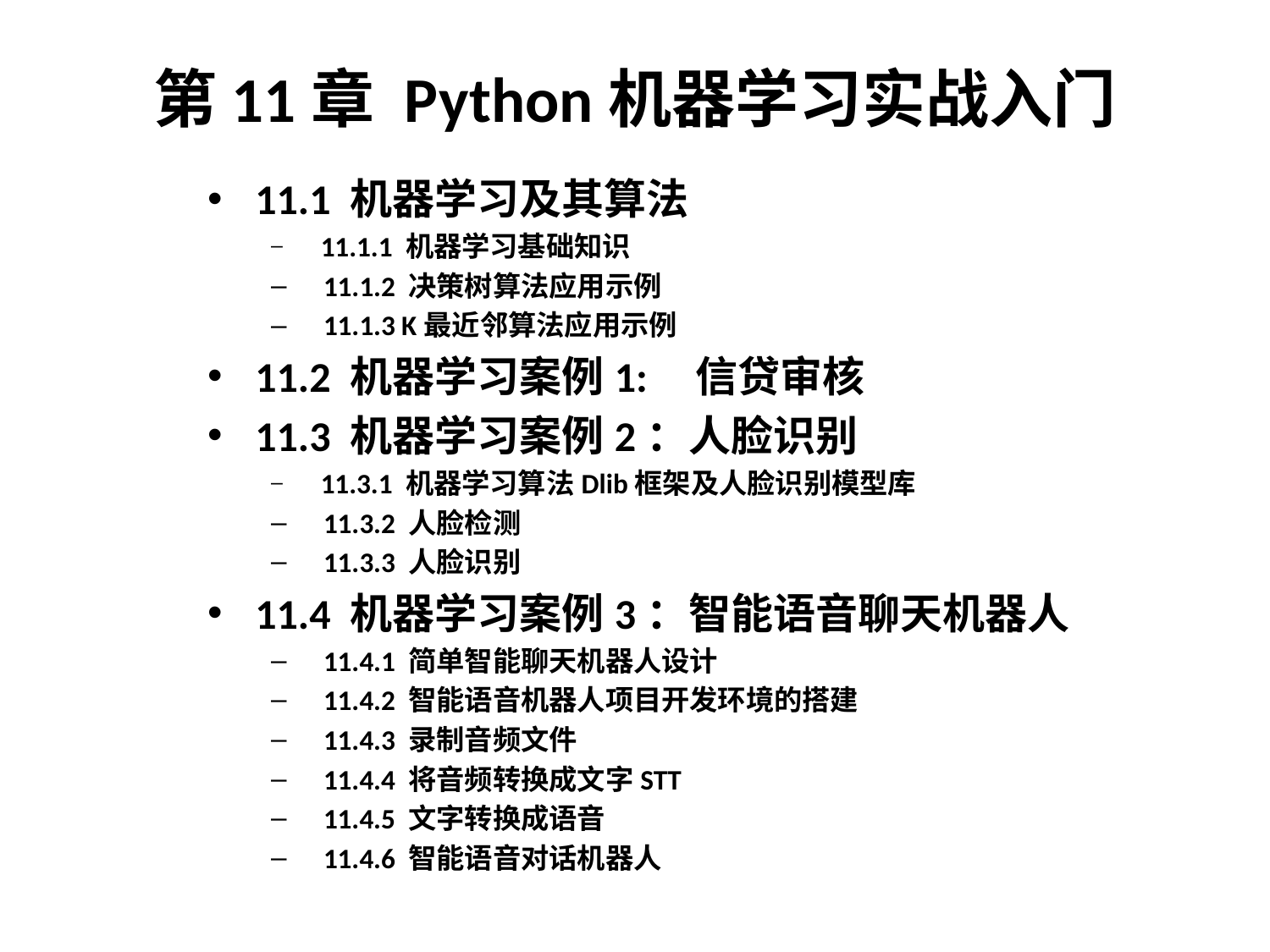

# 第11章 Python机器学习实战入门
11.1 机器学习及其算法
  11.1.1 机器学习基础知识
  11.1.2 决策树算法应用示例
  11.1.3 K最近邻算法应用示例
11.2 机器学习案例1:    信贷审核
11.3 机器学习案例2：人脸识别
  11.3.1 机器学习算法Dlib框架及人脸识别模型库
  11.3.2 人脸检测
  11.3.3 人脸识别
11.4 机器学习案例3：智能语音聊天机器人
  11.4.1 简单智能聊天机器人设计
  11.4.2 智能语音机器人项目开发环境的搭建
  11.4.3 录制音频文件
  11.4.4 将音频转换成文字STT
  11.4.5 文字转换成语音
  11.4.6 智能语音对话机器人